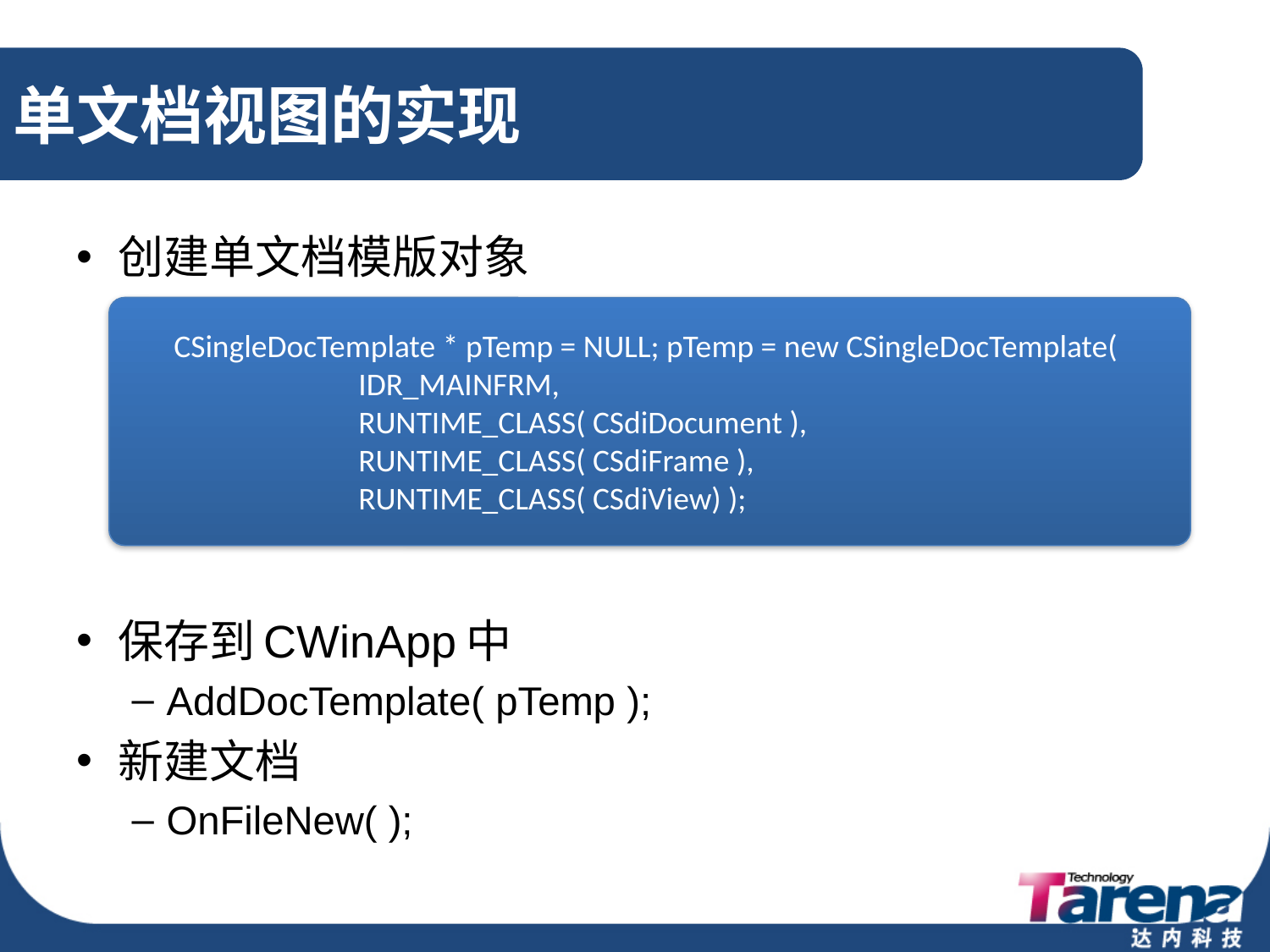

# 单文档视图的实现
创建单文档模版对象

保存到CWinApp中
AddDocTemplate( pTemp );
新建文档
OnFileNew( );
CSingleDocTemplate * pTemp = NULL; pTemp = new CSingleDocTemplate(
	        IDR_MAINFRM,
	        RUNTIME_CLASS( CSdiDocument ),
	        RUNTIME_CLASS( CSdiFrame ),
	        RUNTIME_CLASS( CSdiView) );